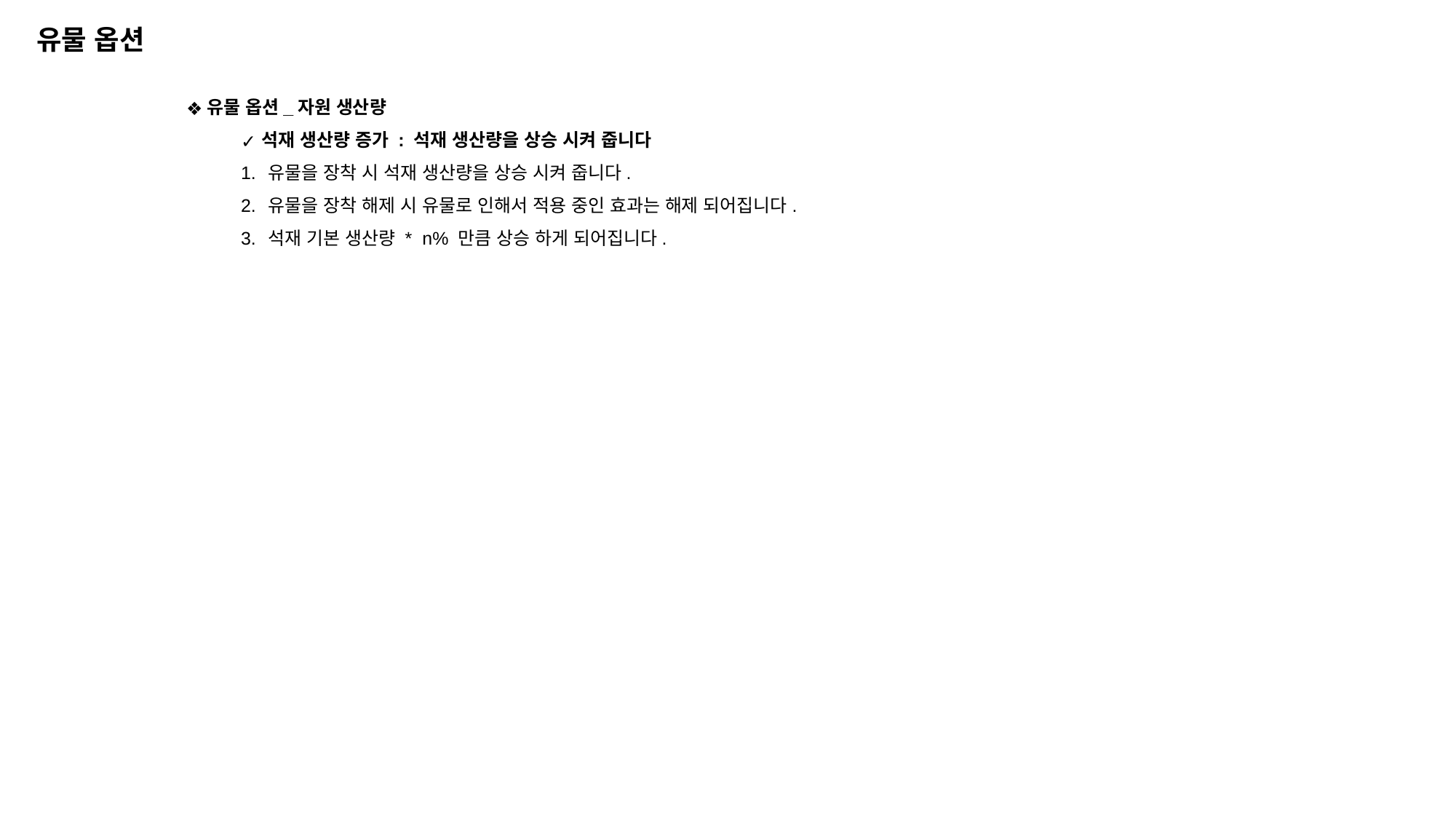

유물 옵션
유물 옵션_자원 생산량
석재 생산량 증가 : 석재 생산량을 상승 시켜 줍니다
유물을 장착 시 석재 생산량을 상승 시켜 줍니다.
유물을 장착 해제 시 유물로 인해서 적용 중인 효과는 해제 되어집니다.
석재 기본 생산량 *  n% 만큼 상승 하게 되어집니다.